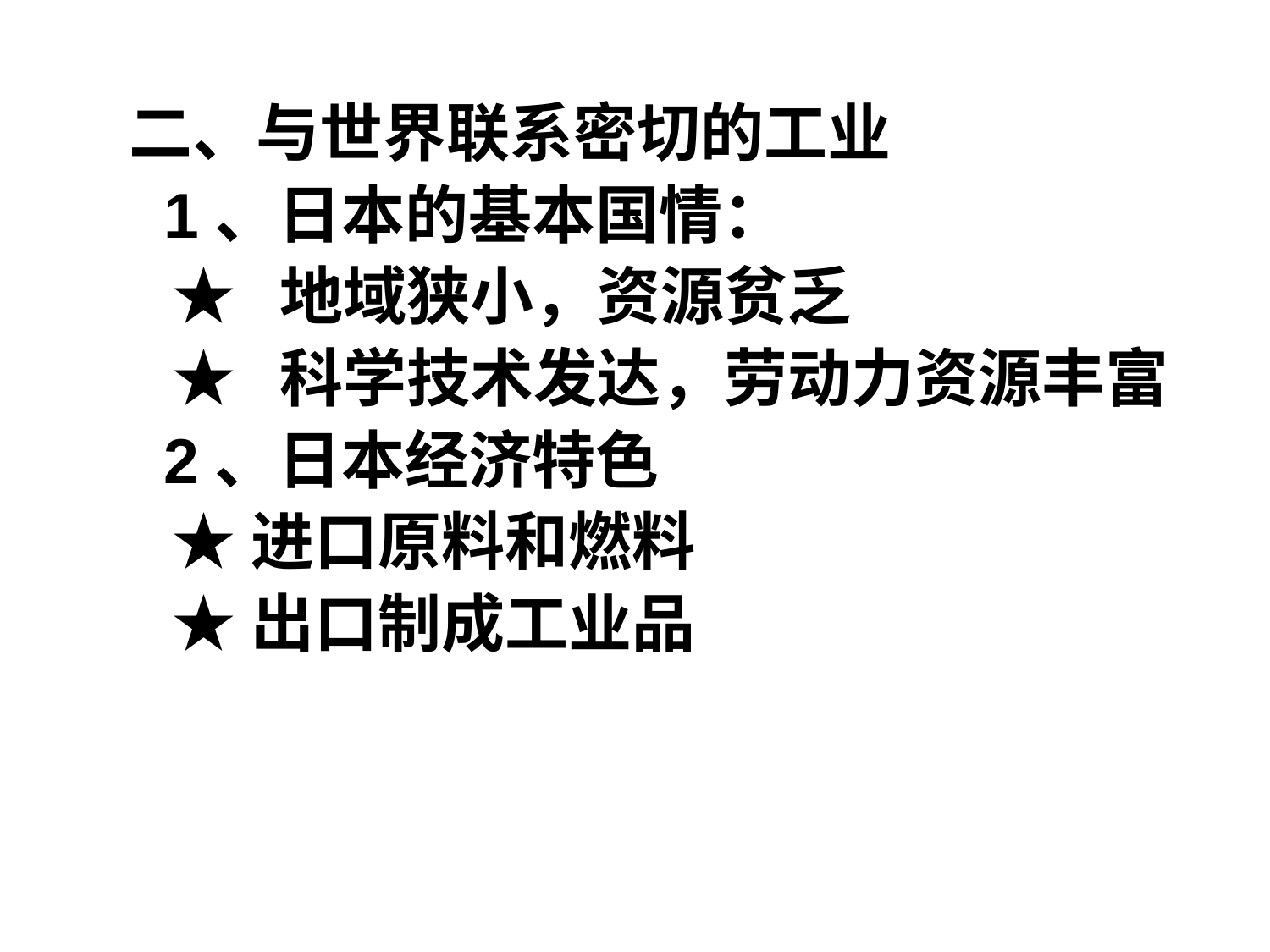

二、与世界联系密切的工业
  1、日本的基本国情：
   ★  地域狭小，资源贫乏
   ★  科学技术发达，劳动力资源丰富
  2、日本经济特色
   ★进口原料和燃料
   ★出口制成工业品